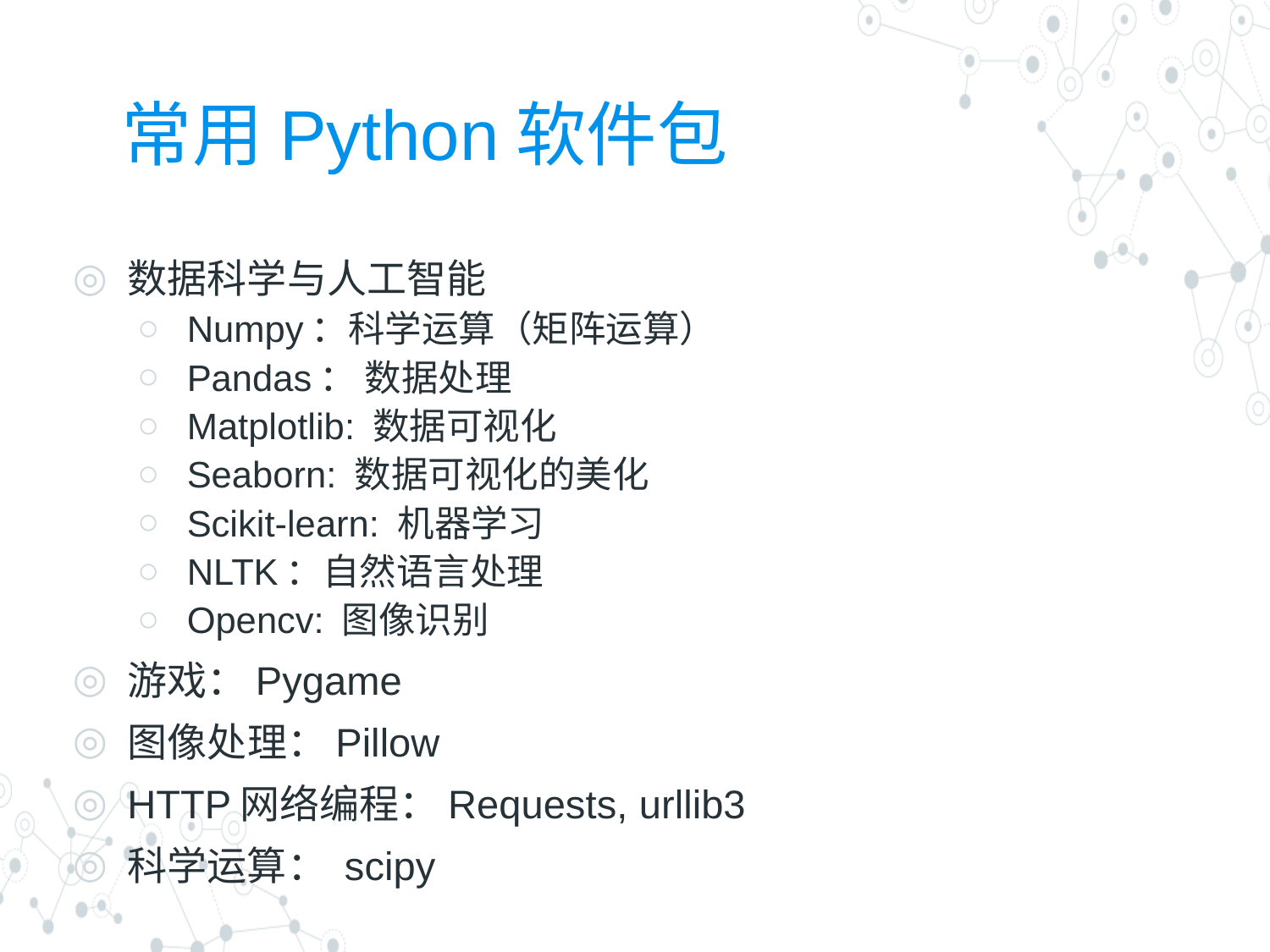

# 常用Python软件包
数据科学与人工智能
Numpy：科学运算（矩阵运算）
Pandas： 数据处理
Matplotlib: 数据可视化
Seaborn: 数据可视化的美化
Scikit-learn: 机器学习
NLTK：自然语言处理
Opencv: 图像识别
游戏：Pygame
图像处理：Pillow
HTTP网络编程：Requests, urllib3
科学运算： scipy